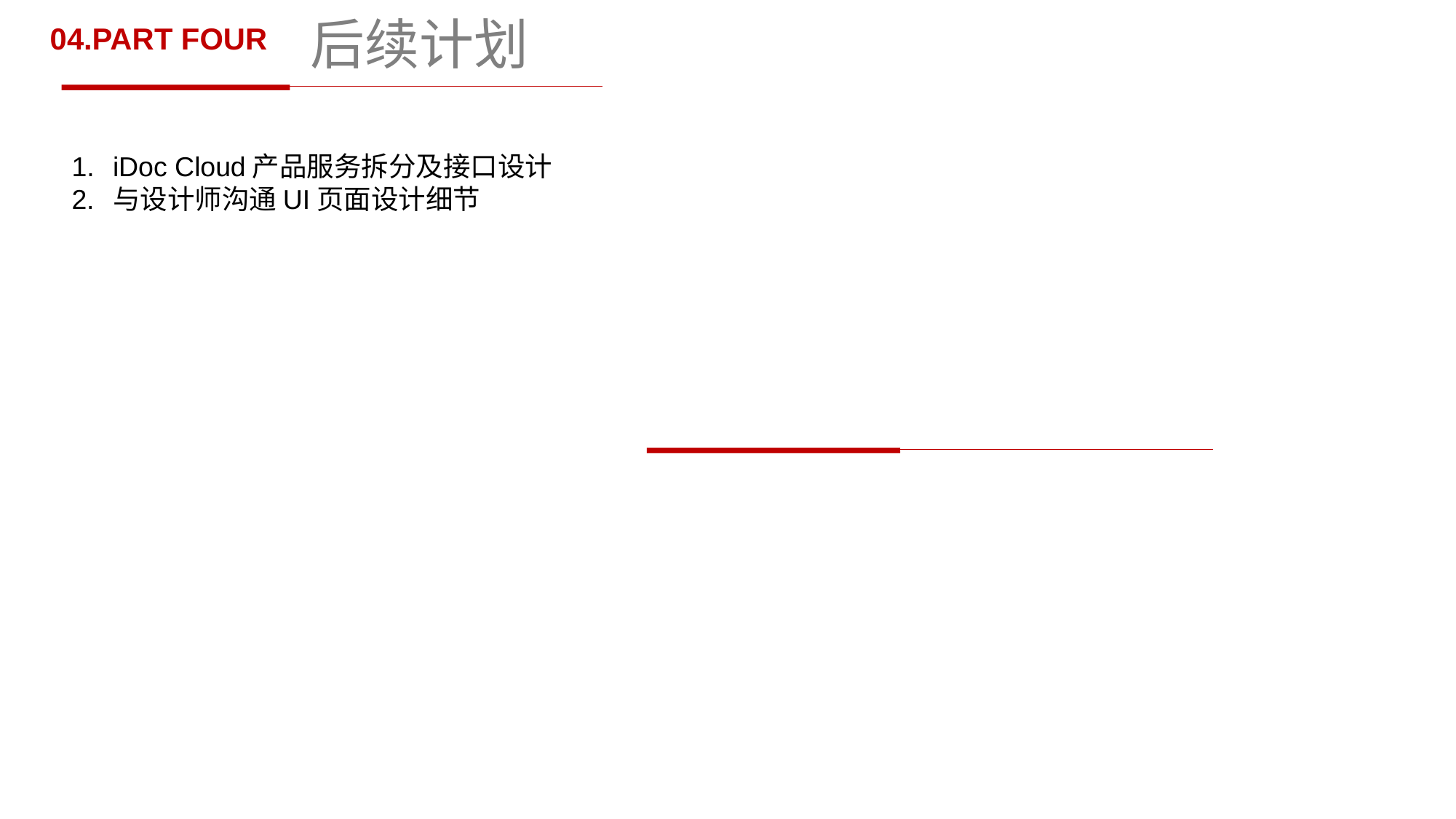

# 后续计划
04.PART FOUR

iDoc Cloud产品服务拆分及接口设计
与设计师沟通UI页面设计细节